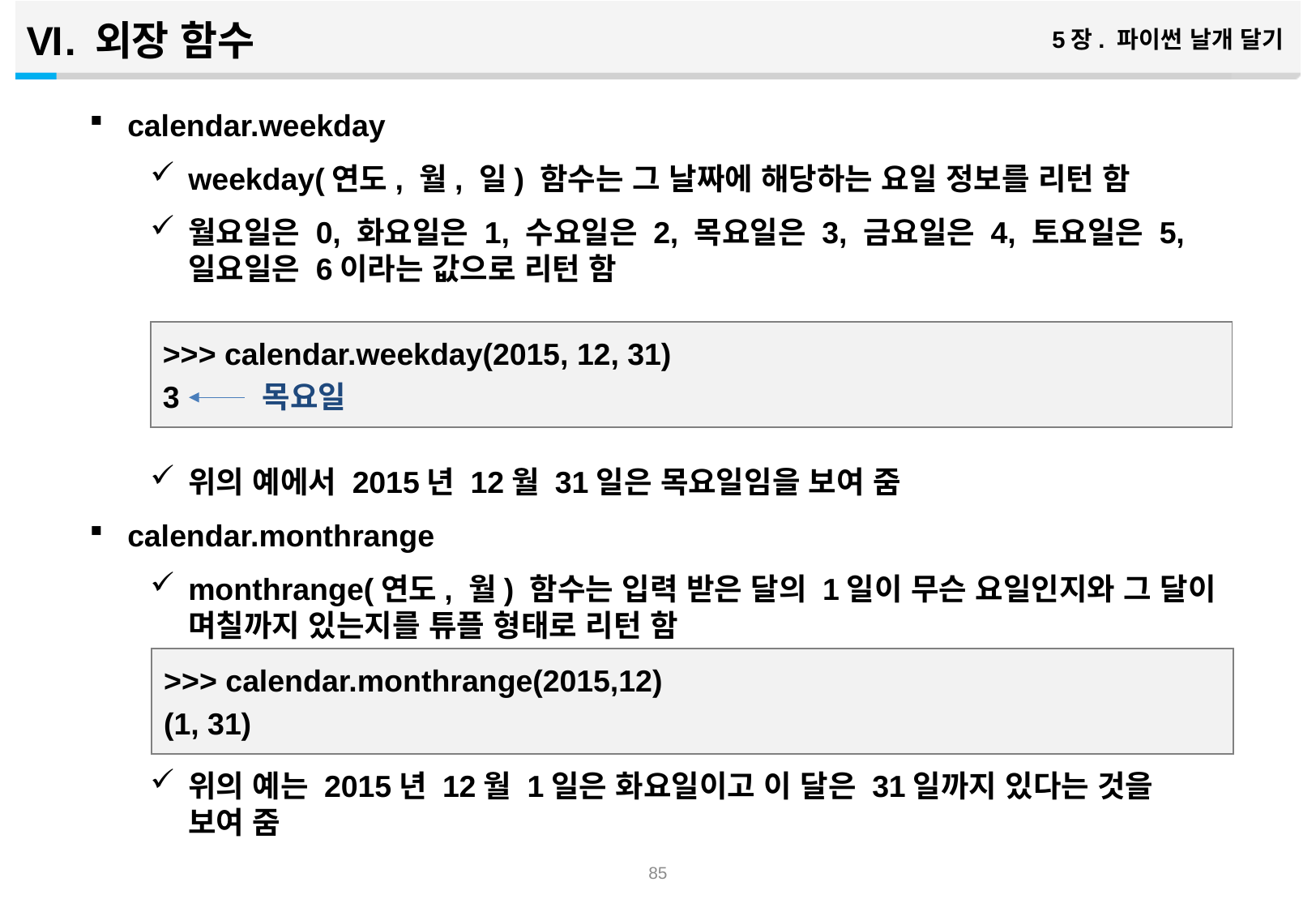

외장 함수
5장. 파이썬 날개 달기
calendar.weekday
weekday(연도, 월, 일) 함수는 그 날짜에 해당하는 요일 정보를 리턴 함
월요일은 0, 화요일은 1, 수요일은 2, 목요일은 3, 금요일은 4, 토요일은 5,           일요일은 6이라는 값으로 리턴 함

위의 예에서 2015년 12월 31일은 목요일임을 보여 줌
calendar.monthrange
monthrange(연도, 월) 함수는 입력 받은 달의 1일이 무슨 요일인지와 그 달이 며칠까지 있는지를 튜플 형태로 리턴 함

위의 예는 2015년 12월 1일은 화요일이고 이 달은 31일까지 있다는 것을            보여 줌
>>> calendar.weekday(2015, 12, 31)
3
목요일
>>> calendar.monthrange(2015,12)
(1, 31)
85